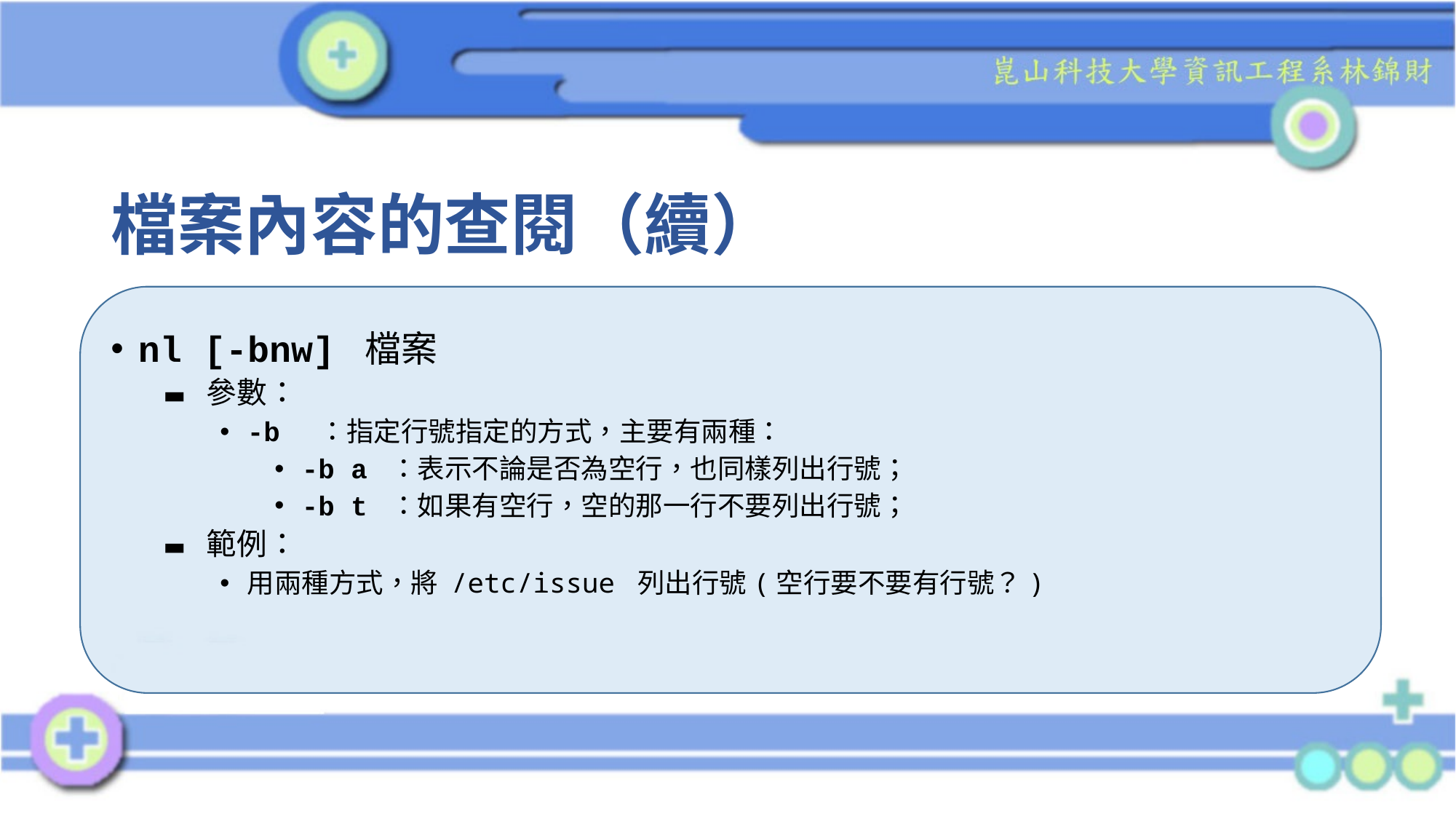

# 檔案內容的查閱（續）

nl [-bnw] 檔案
參數：
-b  ：指定行號指定的方式，主要有兩種：
-b a ：表示不論是否為空行，也同樣列出行號；
-b t ：如果有空行，空的那一行不要列出行號；
範例：
用兩種方式，將 /etc/issue 列出行號(空行要不要有行號？)